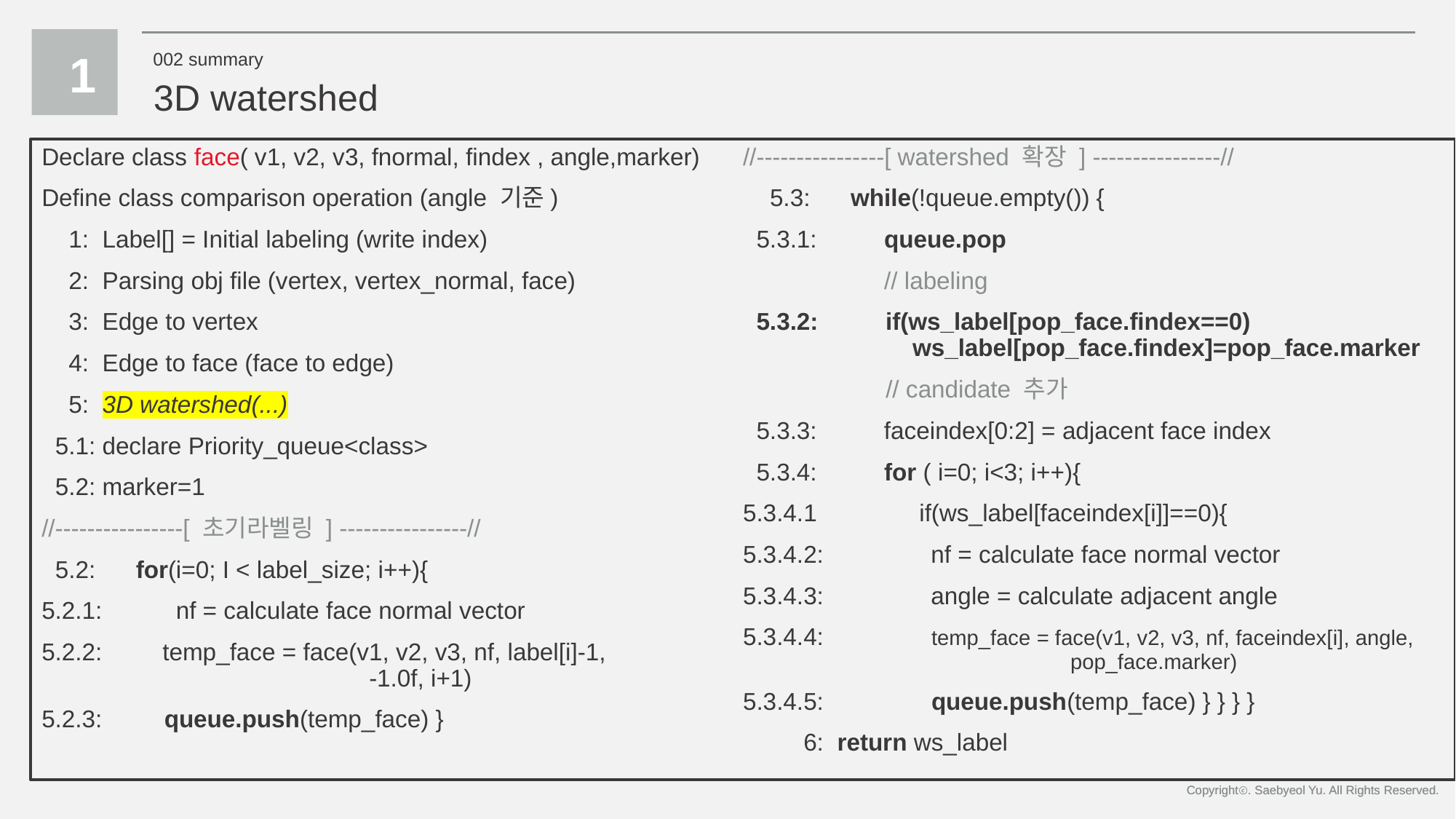

1
002 summary
3D watershed
Declare class face( v1, v2, v3, fnormal, findex , angle,marker)
Define class comparison operation (angle 기준)
    1:  Label[] = Initial labeling (write index)
    2:  Parsing obj file (vertex, vertex_normal, face)
    3:  Edge to vertex
    4:  Edge to face (face to edge)
    5:  3D watershed(...)
  5.1: declare Priority_queue<class>
  5.2: marker=1
//----------------[ 초기라벨링 ] ----------------//
  5.2:      for(i=0; I < label_size; i++){
5.2.1:           nf = calculate face normal vector
5.2.2:         temp_face = face(v1, v2, v3, nf, label[i]-1,                   			-1.0f, i+1)
5.2.3:	  queue.push(temp_face) }
//----------------[ watershed 확장 ] ----------------//
    5.3:      while(!queue.empty()) {
  5.3.1:          queue.pop
                     // labeling
  5.3.2:	     if(ws_label[pop_face.findex==0) 			         ws_label[pop_face.findex]=pop_face.marker
	     // candidate 추가
  5.3.3:          faceindex[0:2] = adjacent face index
  5.3.4:          for ( i=0; i<3; i++){
5.3.4.1	          if(ws_label[faceindex[i]]==0){
5.3.4.2:                nf = calculate face normal vector
5.3.4.3:                angle = calculate adjacent angle
5.3.4.4:                temp_face = face(v1, v2, v3, nf, faceindex[i], angle, 			pop_face.marker)
5.3.4.5:                queue.push(temp_face) } } } }
         6:  return ws_label
Copyrightⓒ. Saebyeol Yu. All Rights Reserved.